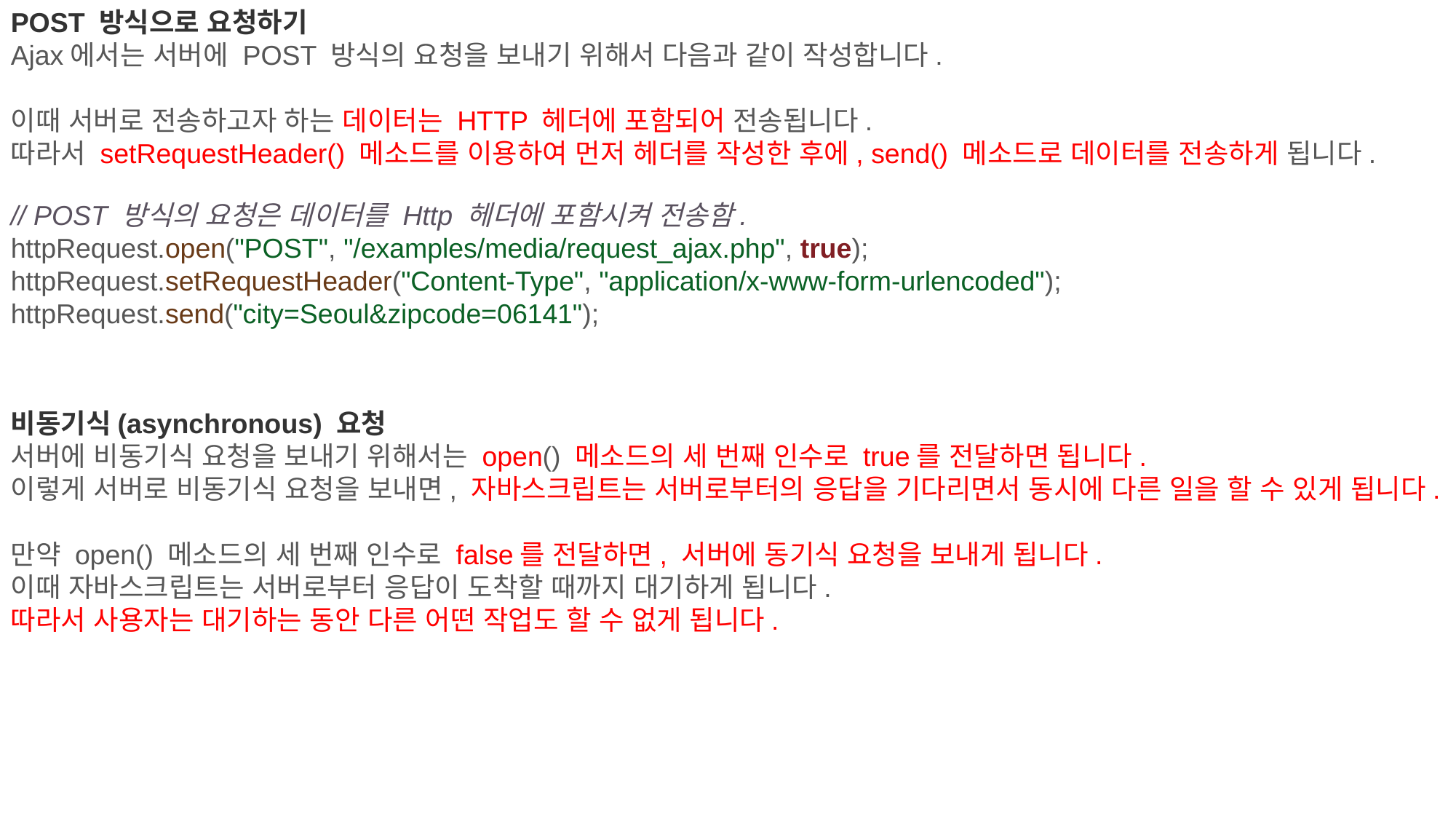

POST 방식으로 요청하기
Ajax에서는 서버에 POST 방식의 요청을 보내기 위해서 다음과 같이 작성합니다.

이때 서버로 전송하고자 하는 데이터는 HTTP 헤더에 포함되어 전송됩니다.
따라서 setRequestHeader() 메소드를 이용하여 먼저 헤더를 작성한 후에, send() 메소드로 데이터를 전송하게 됩니다.
// POST 방식의 요청은 데이터를 Http 헤더에 포함시켜 전송함.
httpRequest.open("POST", "/examples/media/request_ajax.php", true);
httpRequest.setRequestHeader("Content-Type", "application/x-www-form-urlencoded");
httpRequest.send("city=Seoul&zipcode=06141");
비동기식(asynchronous) 요청
서버에 비동기식 요청을 보내기 위해서는 open() 메소드의 세 번째 인수로 true를 전달하면 됩니다.
이렇게 서버로 비동기식 요청을 보내면, 자바스크립트는 서버로부터의 응답을 기다리면서 동시에 다른 일을 할 수 있게 됩니다.

만약 open() 메소드의 세 번째 인수로 false를 전달하면, 서버에 동기식 요청을 보내게 됩니다.
이때 자바스크립트는 서버로부터 응답이 도착할 때까지 대기하게 됩니다.
따라서 사용자는 대기하는 동안 다른 어떤 작업도 할 수 없게 됩니다.